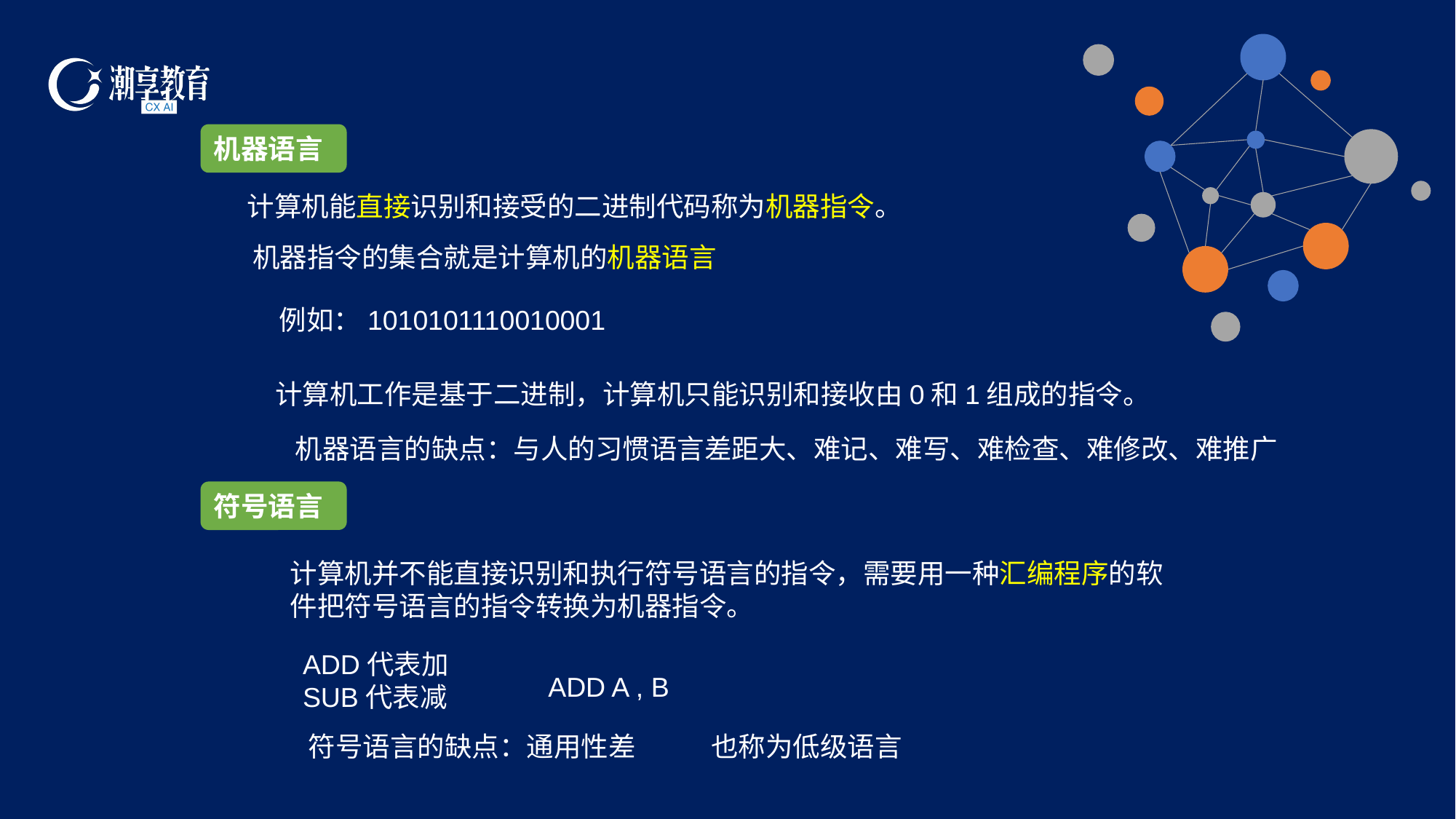

机器语言
计算机能直接识别和接受的二进制代码称为机器指令。
机器指令的集合就是计算机的机器语言
例如：1010101110010001
计算机工作是基于二进制，计算机只能识别和接收由0和1组成的指令。
机器语言的缺点：与人的习惯语言差距大、难记、难写、难检查、难修改、难推广
符号语言
计算机并不能直接识别和执行符号语言的指令，需要用一种汇编程序的软件把符号语言的指令转换为机器指令。
ADD代表加
SUB代表减
ADD A , B
符号语言的缺点：通用性差
也称为低级语言